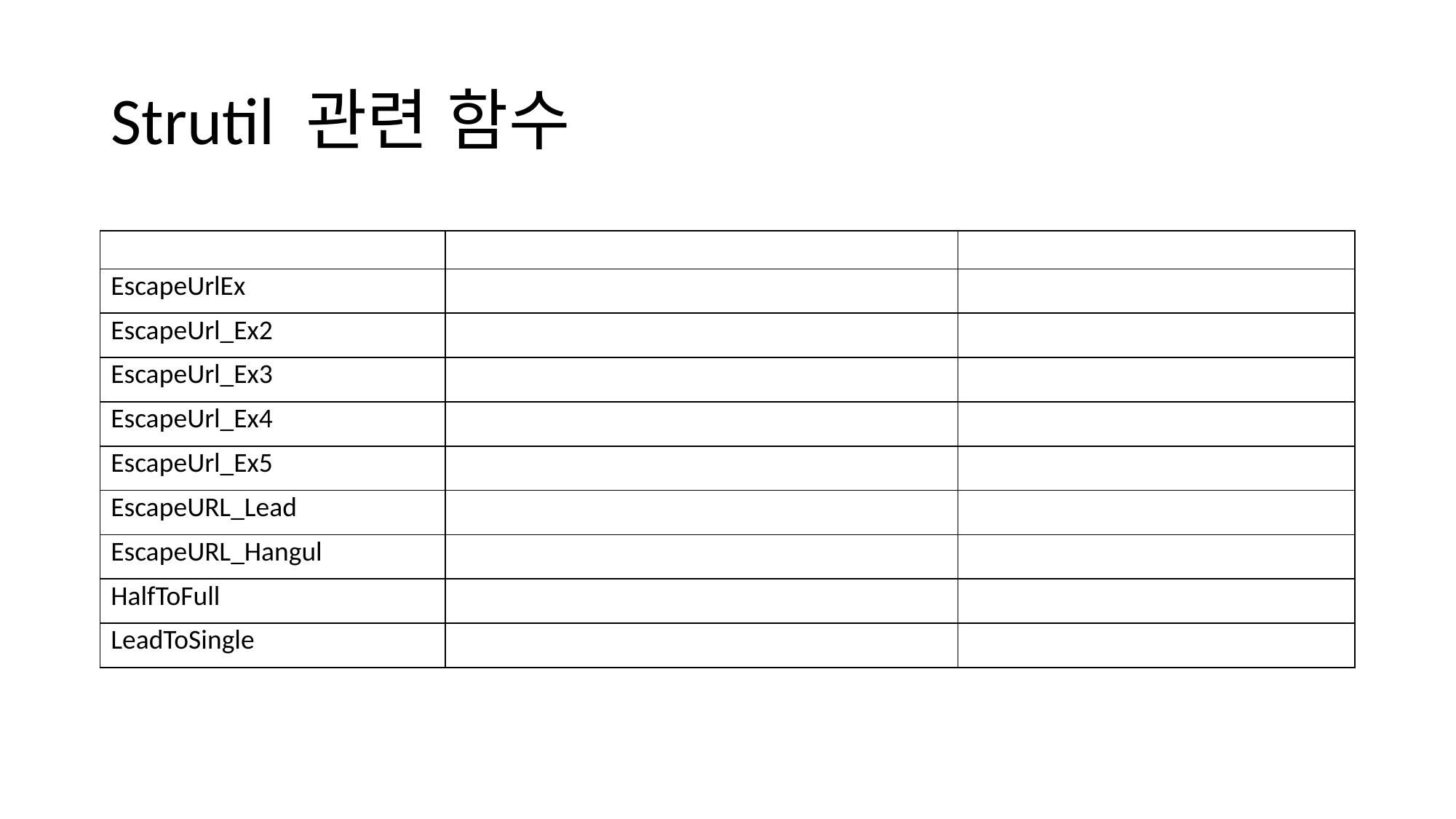

# Strutil 관련 함수
|  |  |  |
| --- | --- | --- |
| EscapeUrlEx |  |  |
| EscapeUrl\_Ex2 |  |  |
| EscapeUrl\_Ex3 |  |  |
| EscapeUrl\_Ex4 |  |  |
| EscapeUrl\_Ex5 |  |  |
| EscapeURL\_Lead |  |  |
| EscapeURL\_Hangul |  |  |
| HalfToFull |  |  |
| LeadToSingle |  |  |